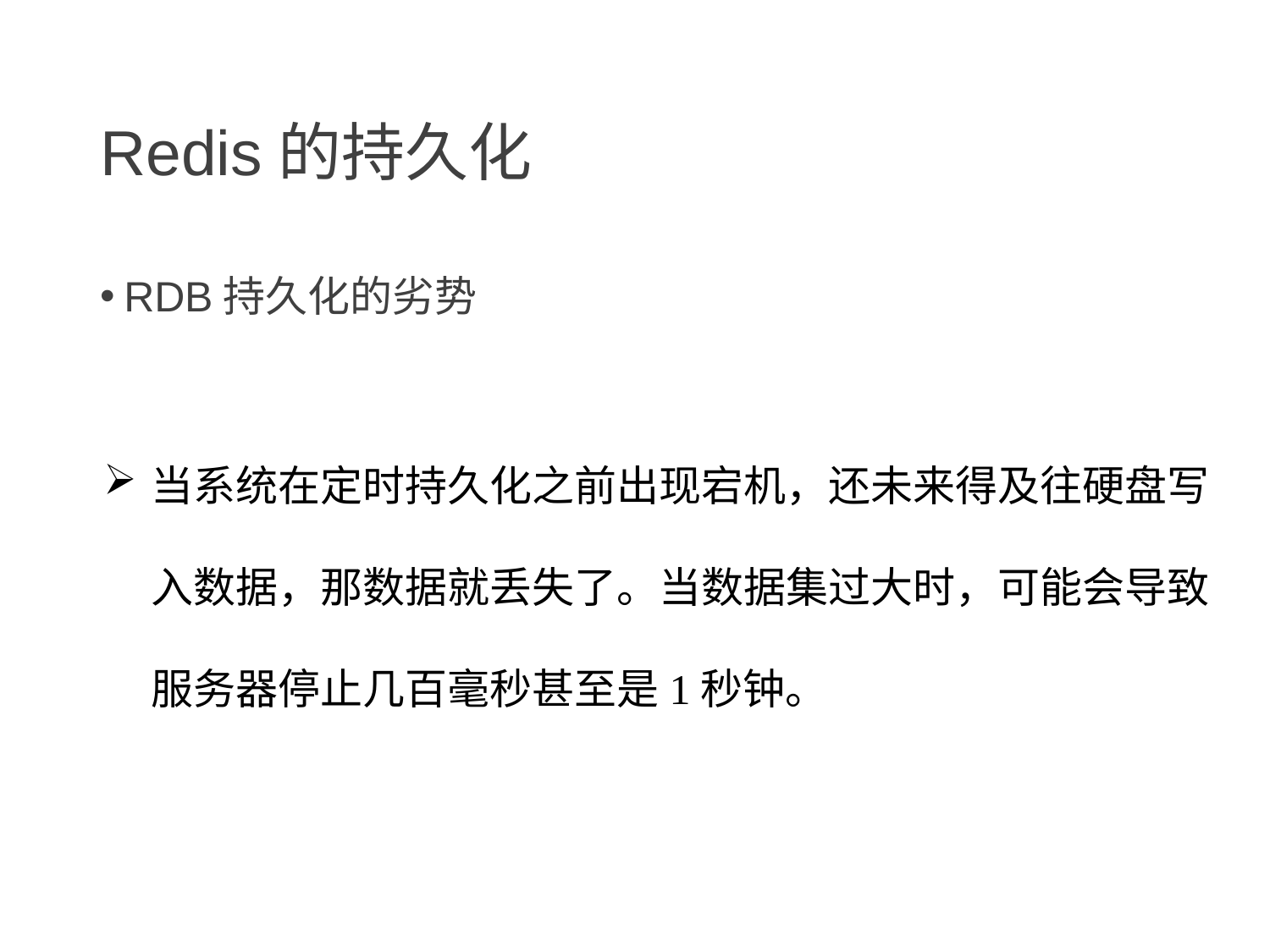

# Redis的持久化
RDB持久化的劣势
当系统在定时持久化之前出现宕机，还未来得及往硬盘写入数据，那数据就丢失了。当数据集过大时，可能会导致服务器停止几百毫秒甚至是1秒钟。